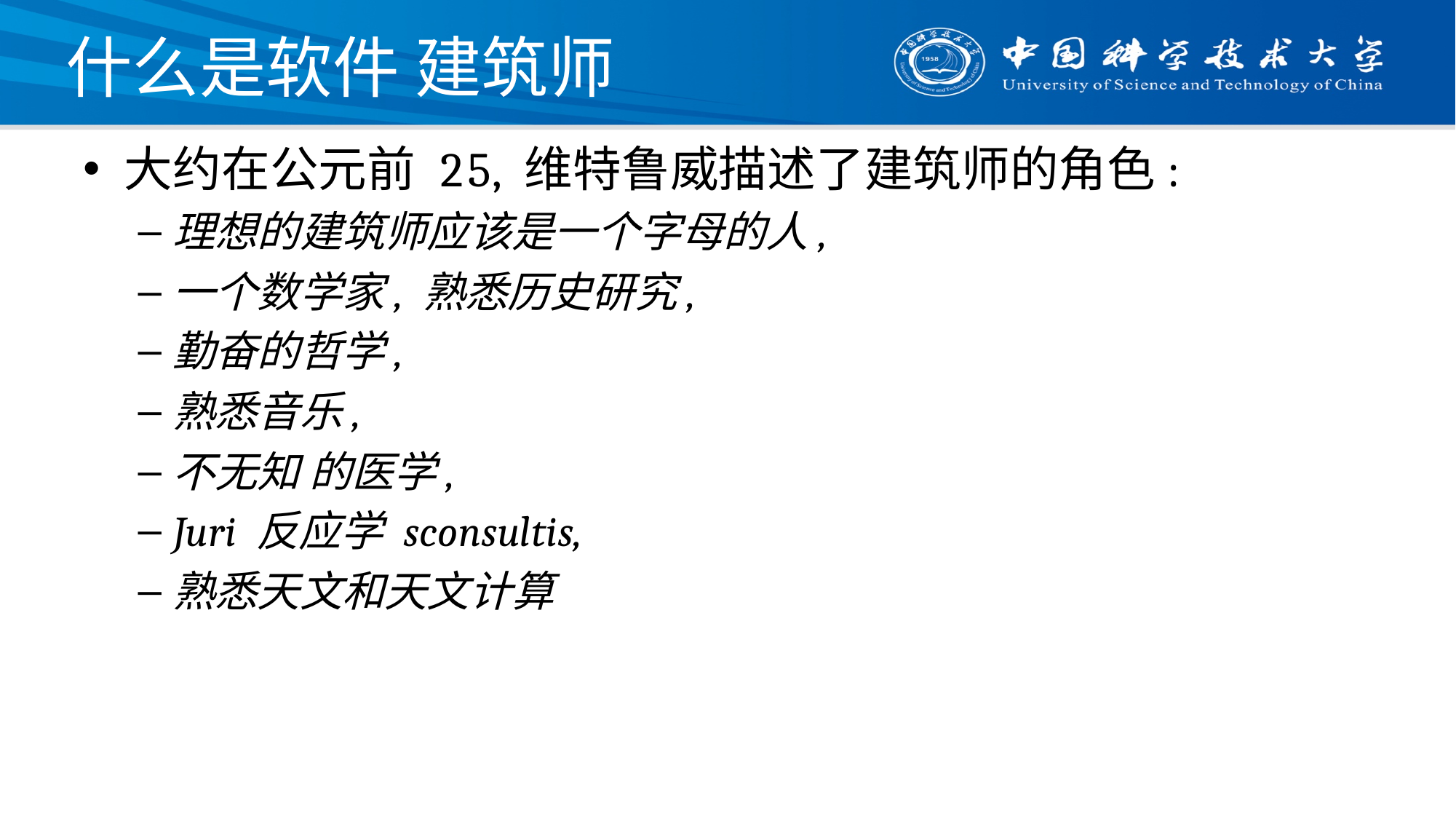

# 什么是软件 建筑师
大约在公元前 25, 维特鲁威描述了建筑师的角色:
理想的建筑师应该是一个字母的人,
一个数学家, 熟悉历史研究,
勤奋的哲学,
熟悉音乐,
不无知 的医学,
Juri 反应学 sconsultis,
熟悉天文和天文计算